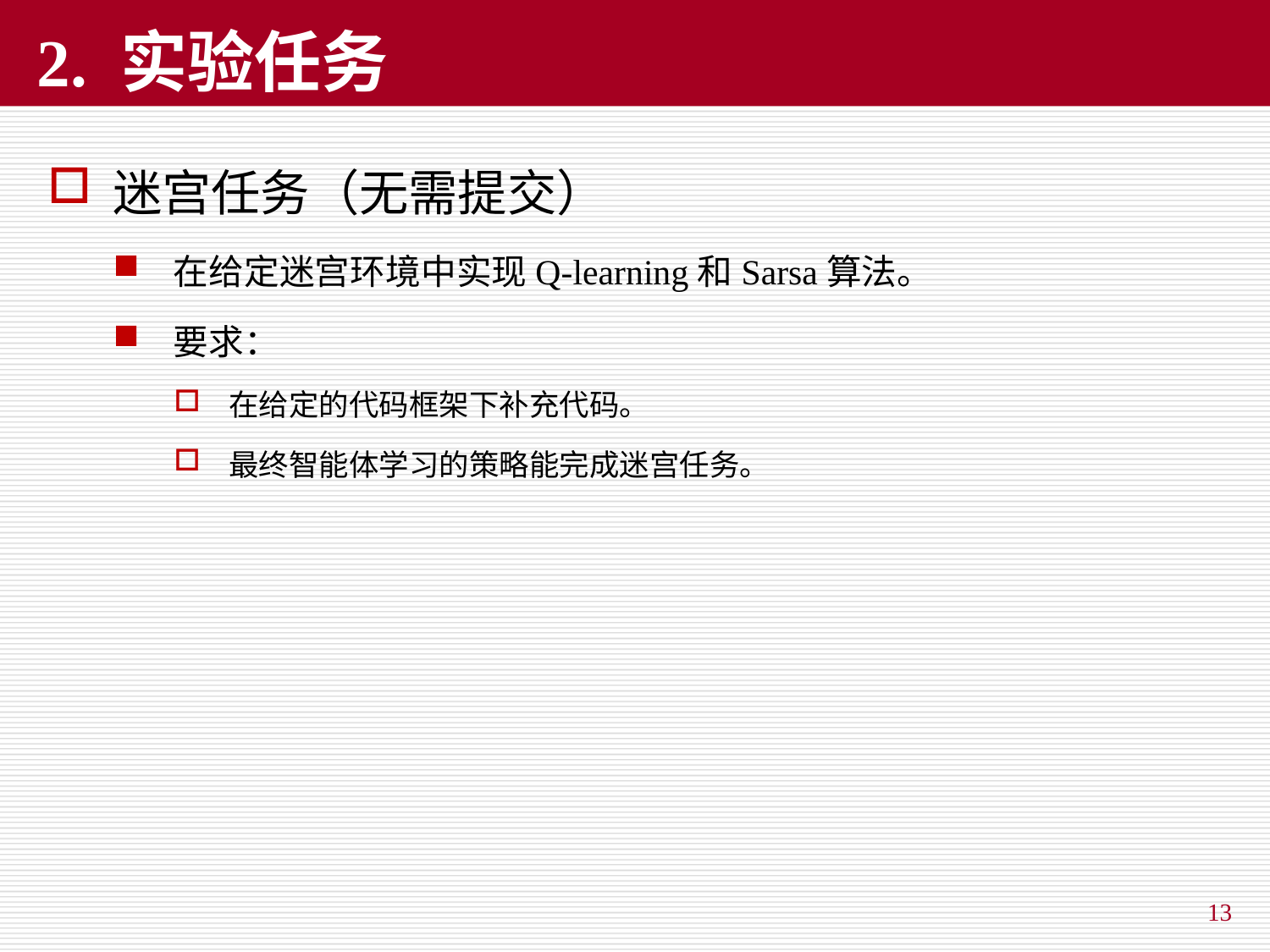

# 2. 实验任务
迷宫任务（无需提交）
在给定迷宫环境中实现Q-learning和Sarsa算法。
要求：
在给定的代码框架下补充代码。
最终智能体学习的策略能完成迷宫任务。
13